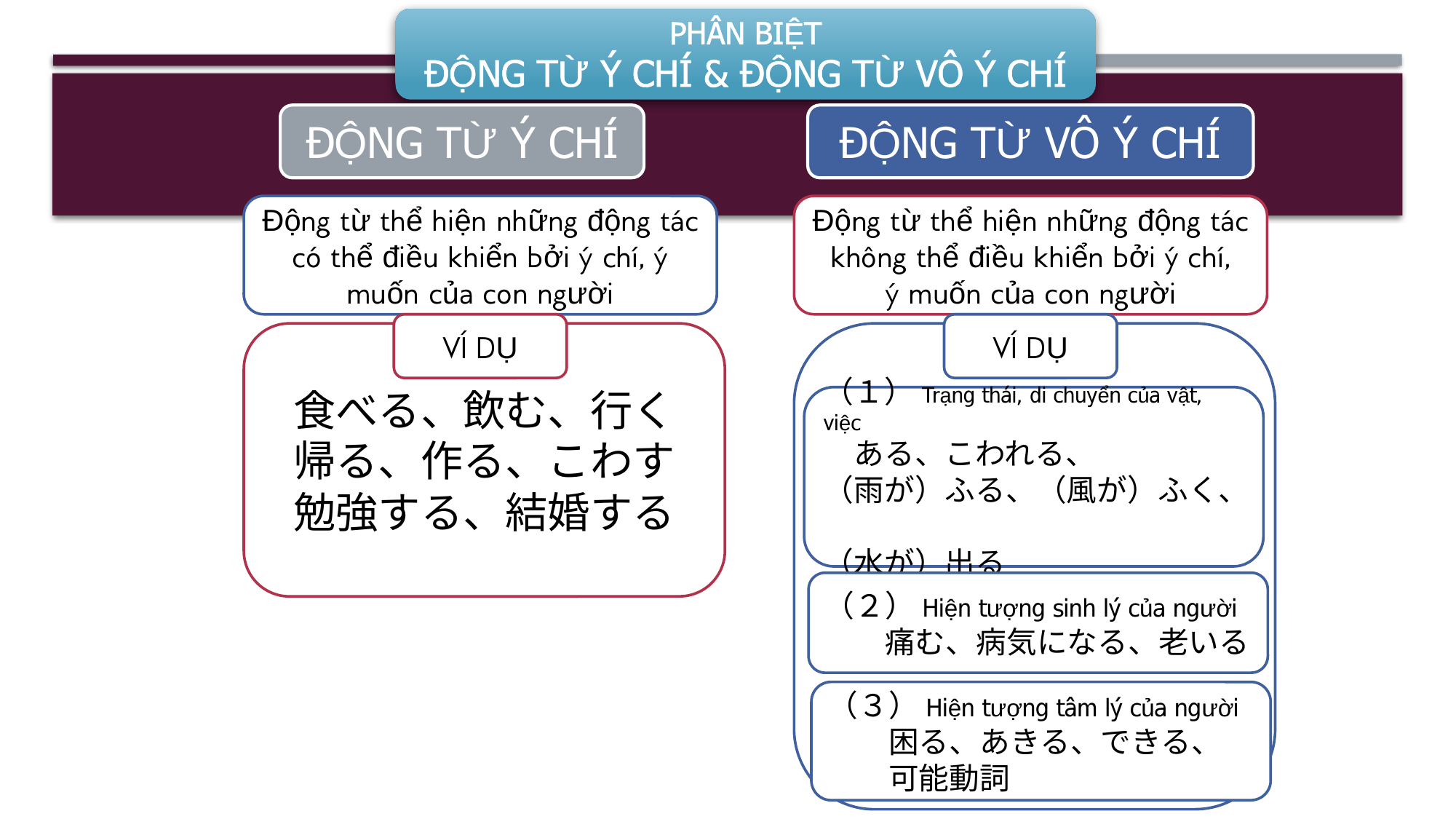

PHÂN BIỆT
ĐỘNG TỪ Ý CHÍ & ĐỘNG TỪ VÔ Ý CHÍ
ĐỘNG TỪ Ý CHÍ
ĐỘNG TỪ VÔ Ý CHÍ
Động từ thể hiện những động tác có thể điều khiển bởi ý chí, ý muốn của con người
Động từ thể hiện những động tác  không thể điều khiển bởi ý chí,
ý muốn của con người
VÍ DỤ
VÍ DỤ
食べる、飲む、行く
帰る、作る、こわす
勉強する、結婚する

（１）Trạng thái, di chuyển của vật, việc
　ある、こわれる、
（雨が）ふる、（風が）ふく、
（水が）出る
（２）Hiện tượng sinh lý của người
　　痛む、病気になる、老いる
（３）Hiện tượng tâm lý của người
　　困る、あきる、できる、
　　可能動詞